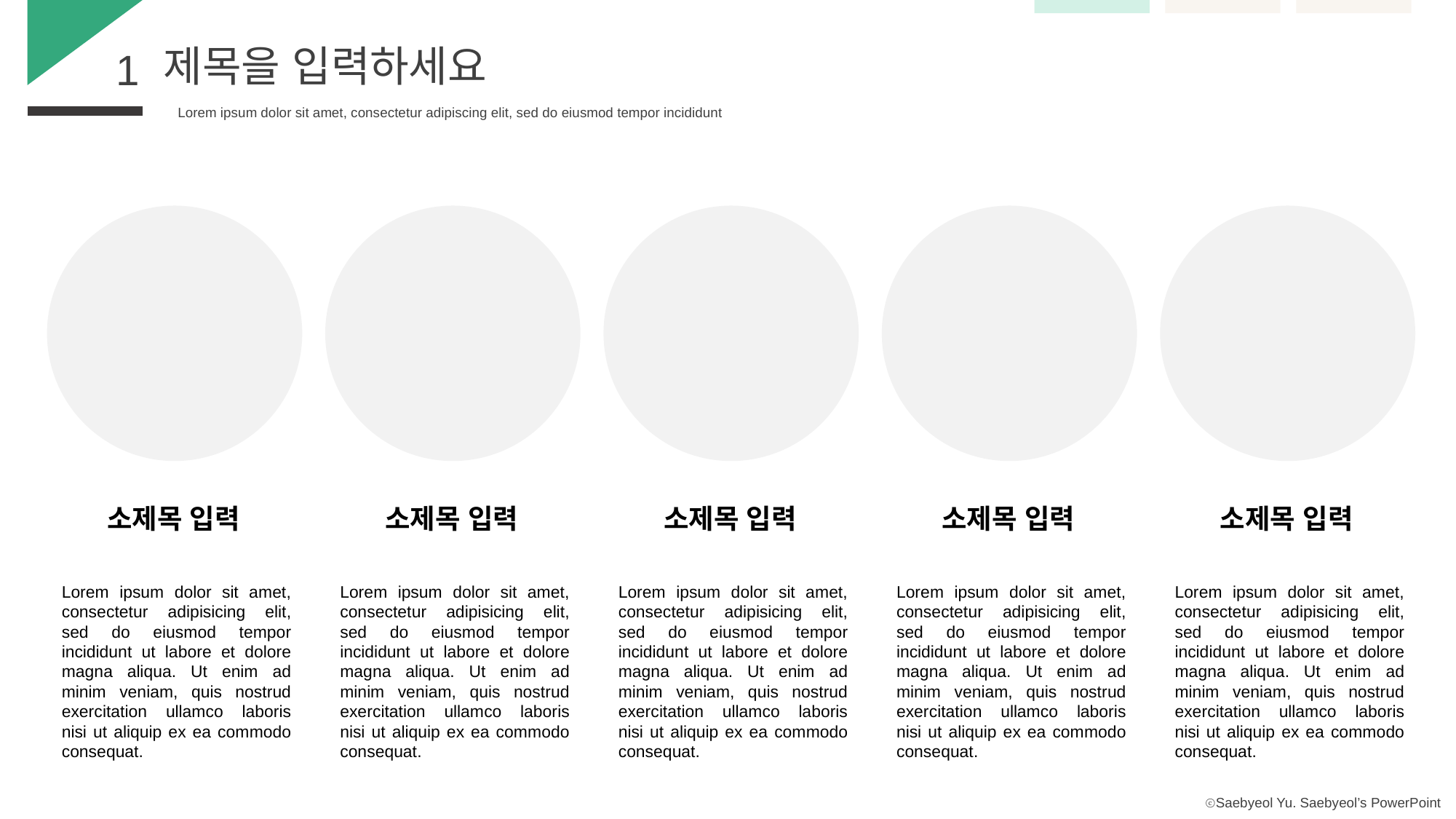

제목을 입력하세요
1
Lorem ipsum dolor sit amet, consectetur adipiscing elit, sed do eiusmod tempor incididunt

소제목 입력
소제목 입력
소제목 입력
소제목 입력
소제목 입력
Lorem ipsum dolor sit amet, consectetur adipisicing elit, sed do eiusmod tempor incididunt ut labore et dolore magna aliqua. Ut enim ad minim veniam, quis nostrud exercitation ullamco laboris nisi ut aliquip ex ea commodo consequat.
Lorem ipsum dolor sit amet, consectetur adipisicing elit, sed do eiusmod tempor incididunt ut labore et dolore magna aliqua. Ut enim ad minim veniam, quis nostrud exercitation ullamco laboris nisi ut aliquip ex ea commodo consequat.
Lorem ipsum dolor sit amet, consectetur adipisicing elit, sed do eiusmod tempor incididunt ut labore et dolore magna aliqua. Ut enim ad minim veniam, quis nostrud exercitation ullamco laboris nisi ut aliquip ex ea commodo consequat.
Lorem ipsum dolor sit amet, consectetur adipisicing elit, sed do eiusmod tempor incididunt ut labore et dolore magna aliqua. Ut enim ad minim veniam, quis nostrud exercitation ullamco laboris nisi ut aliquip ex ea commodo consequat.
Lorem ipsum dolor sit amet, consectetur adipisicing elit, sed do eiusmod tempor incididunt ut labore et dolore magna aliqua. Ut enim ad minim veniam, quis nostrud exercitation ullamco laboris nisi ut aliquip ex ea commodo consequat.